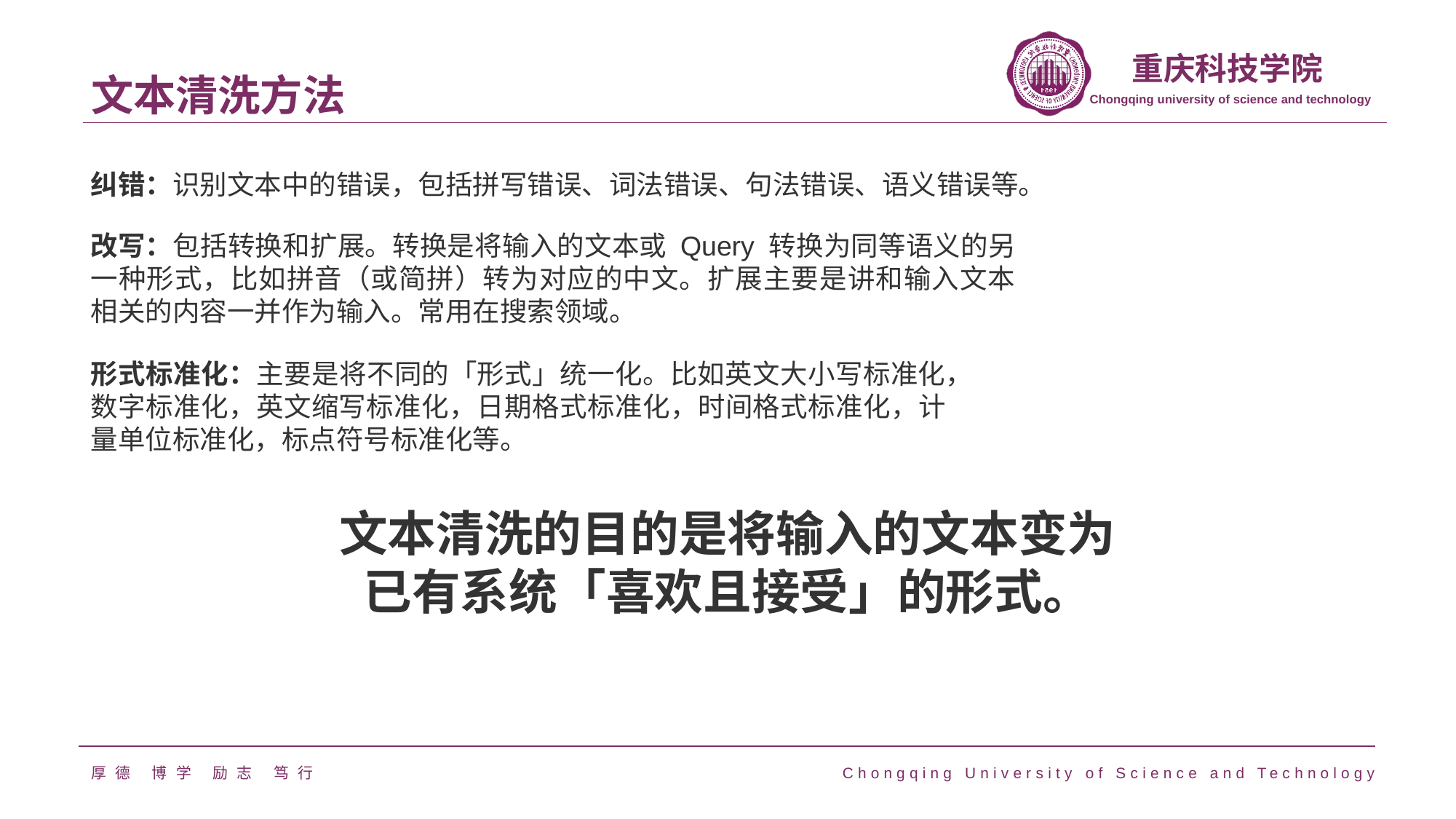

# 文本清洗方法
纠错：识别文本中的错误，包括拼写错误、词法错误、句法错误、语义错误等。
改写：包括转换和扩展。转换是将输入的文本或 Query 转换为同等语义的另一种形式，比如拼音（或简拼）转为对应的中文。扩展主要是讲和输入文本相关的内容一并作为输入。常用在搜索领域。
形式标准化：主要是将不同的「形式」统一化。比如英文大小写标准化，数字标准化，英文缩写标准化，日期格式标准化，时间格式标准化，计量单位标准化，标点符号标准化等。
文本清洗的目的是将输入的文本变为
已有系统「喜欢且接受」的形式。
厚德 博学 励志 笃行
Chongqing University of Science and Technology